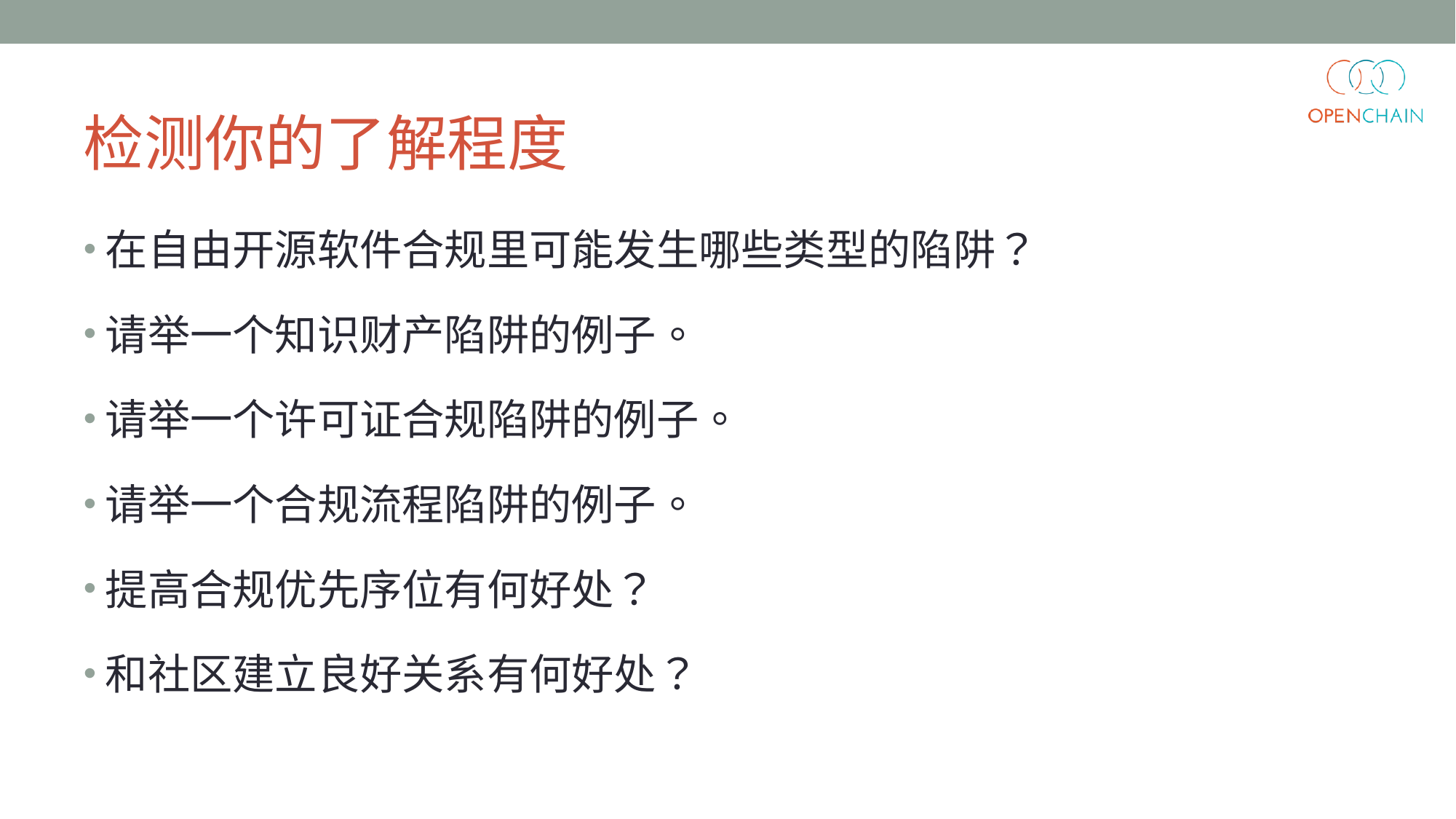

# 检测你的了解程度
在自由开源软件合规里可能发生哪些类型的陷阱？
请举一个知识财产陷阱的例子。
请举一个许可证合规陷阱的例子。
请举一个合规流程陷阱的例子。
提高合规优先序位有何好处？
和社区建立良好关系有何好处？